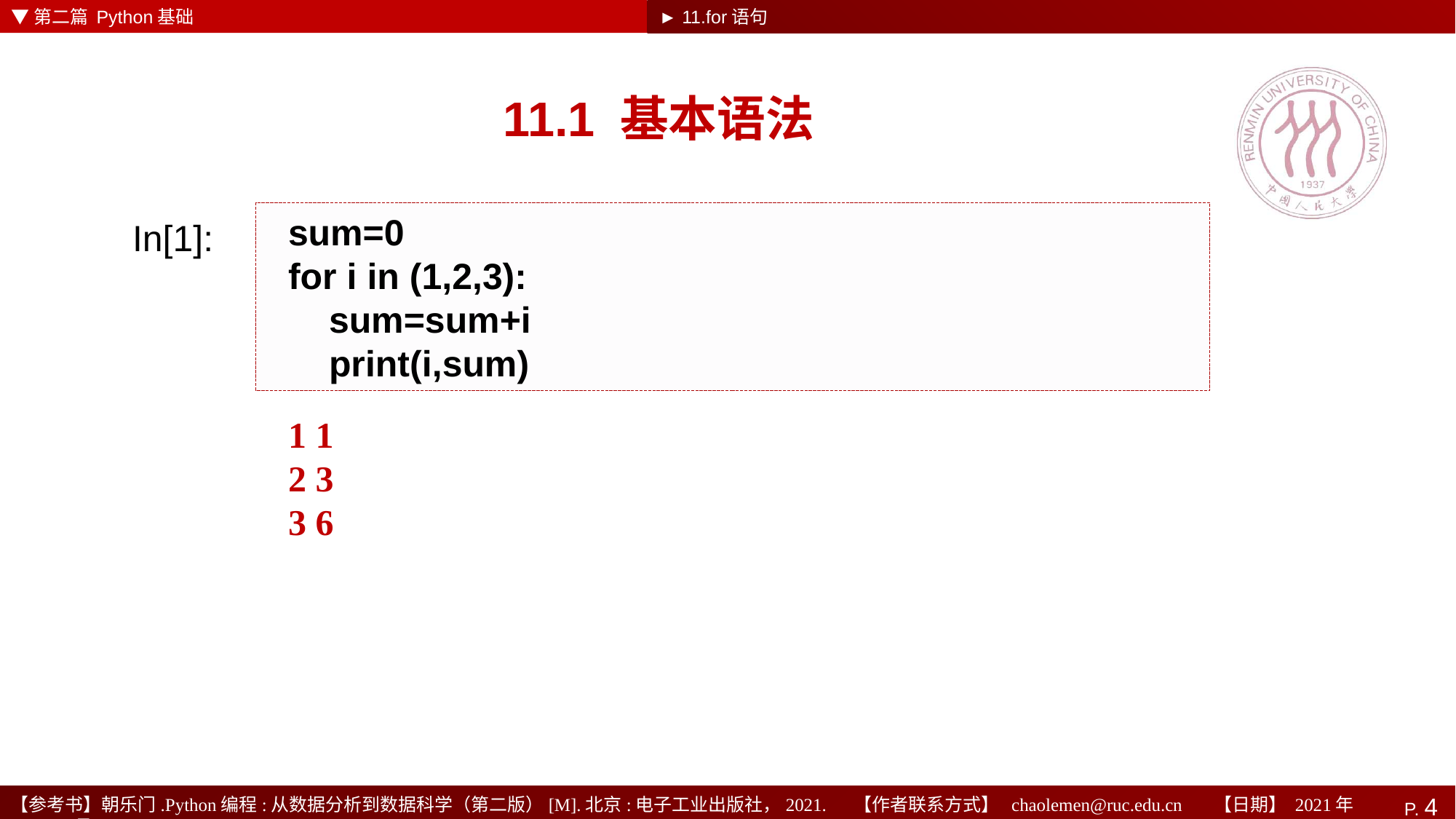

▼第二篇 Python基础
► 11.for语句
# 11.1 基本语法
sum=0
for i in (1,2,3):
    sum=sum+i
    print(i,sum)
In[1]:
1 1
2 3
3 6